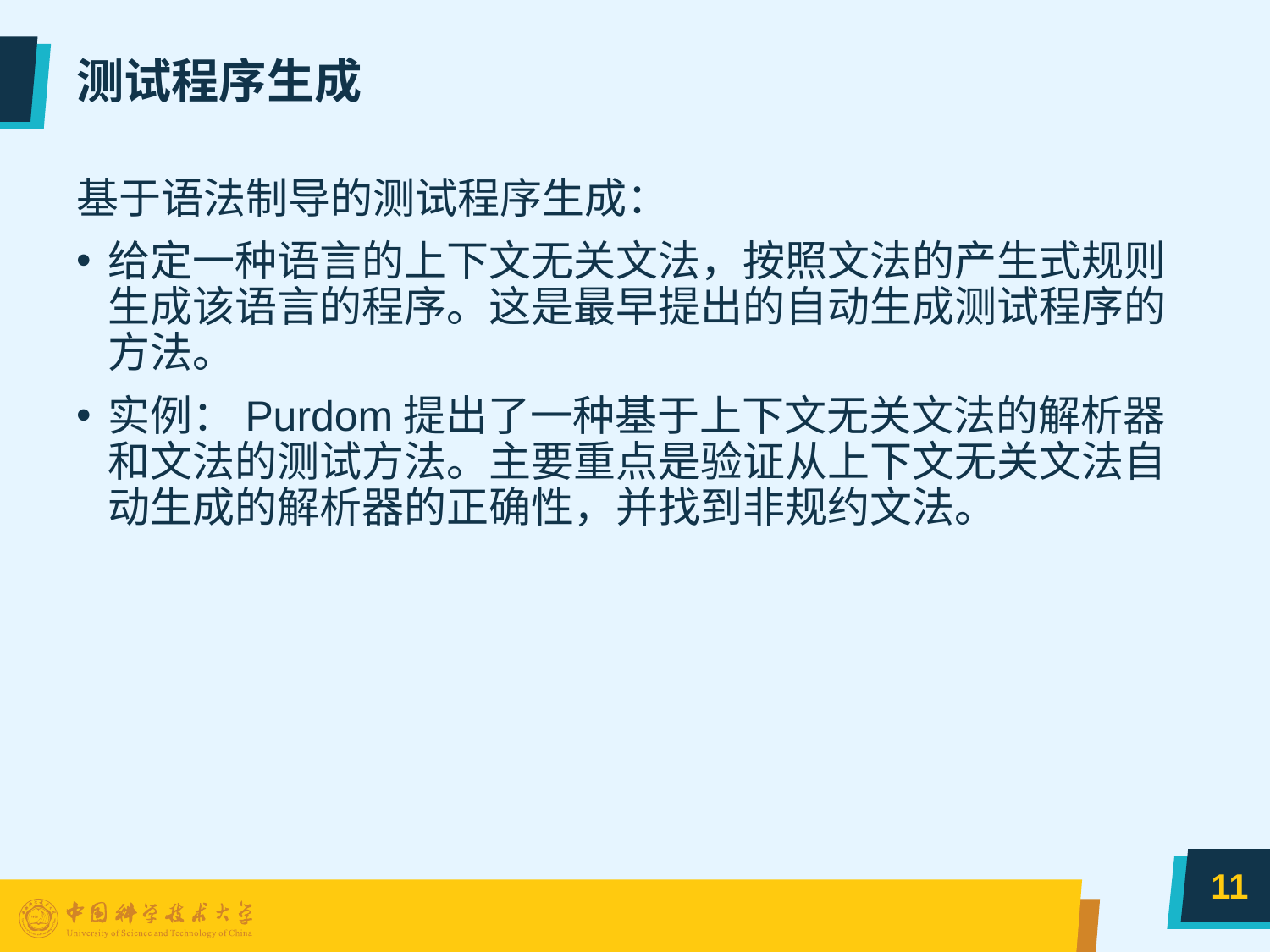

# 测试程序生成
基于语法制导的测试程序生成：
给定一种语言的上下文无关文法，按照文法的产生式规则生成该语言的程序。这是最早提出的自动生成测试程序的方法。
实例：Purdom提出了一种基于上下文无关文法的解析器和文法的测试方法。主要重点是验证从上下文无关文法自动生成的解析器的正确性，并找到非规约文法。

11